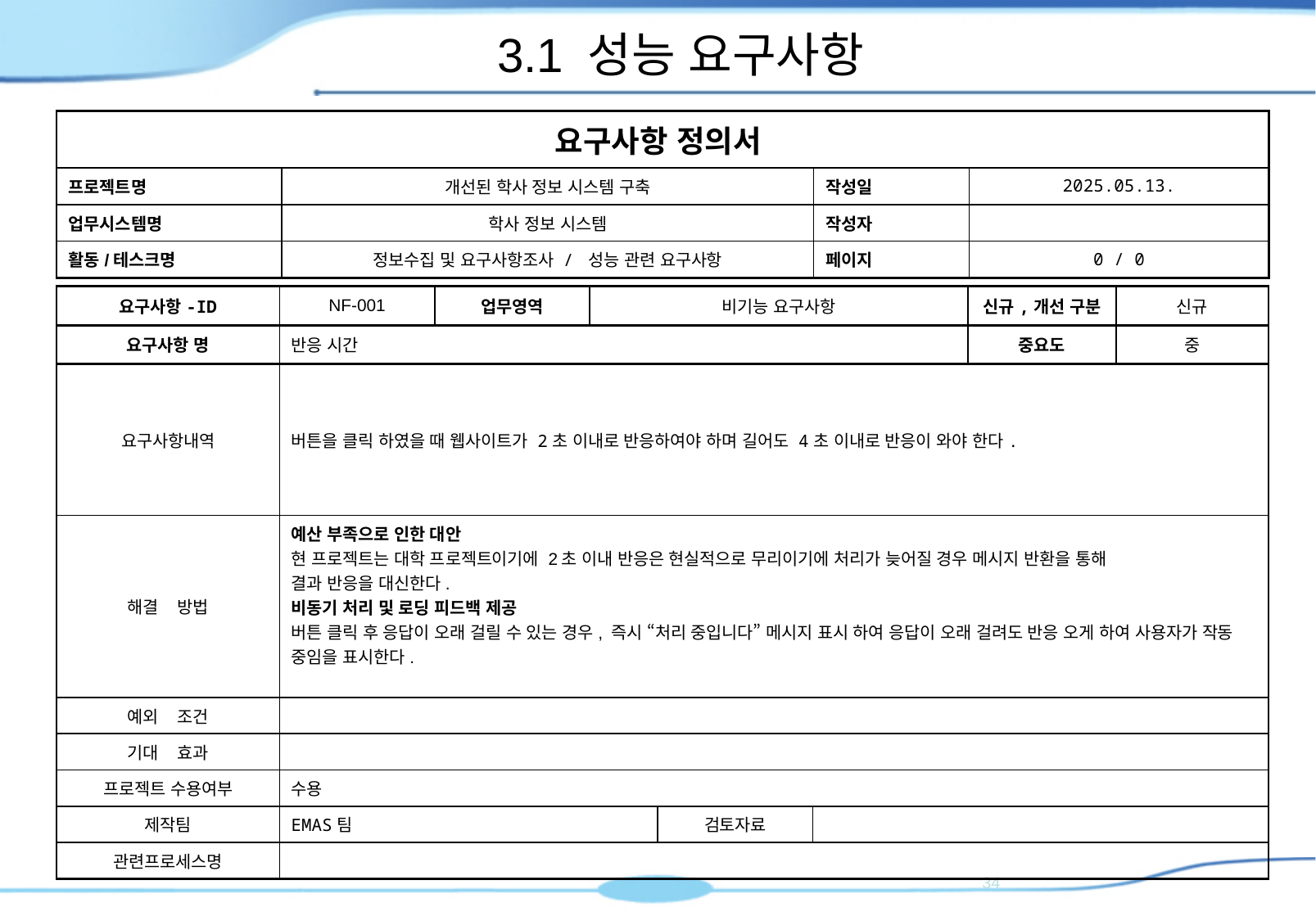

# 3.1 성능 요구사항
| 요구사항 정의서 |  |  |  |
| --- | --- | --- | --- |
| 프로젝트명 | 개선된 학사 정보 시스템 구축 | 작성일 | 2025.05.13. |
| 업무시스템명 | 학사 정보 시스템 | 작성자 |  |
| 활동/테스크명 | 정보수집 및 요구사항조사 / 성능 관련 요구사항 | 페이지 | 0 / 0 |
| 요구사항-ID | NF-001 | 업무영역 | 비기능 요구사항 |  |  | 신규,개선 구분 | 신규 |
| --- | --- | --- | --- | --- | --- | --- | --- |
| 요구사항 명 | 반응 시간 |  |  |  |  | 중요도 | 중 |
| 요구사항내역 | 버튼을 클릭 하였을 때 웹사이트가 2초 이내로 반응하여야 하며 길어도 4초 이내로 반응이 와야 한다. |  |  |  |  |  |  |
| 해결 방법 | 예산 부족으로 인한 대안 현 프로젝트는 대학 프로젝트이기에 2초 이내 반응은 현실적으로 무리이기에 처리가 늦어질 경우 메시지 반환을 통해 결과 반응을 대신한다. 비동기 처리 및 로딩 피드백 제공 버튼 클릭 후 응답이 오래 걸릴 수 있는 경우, 즉시 “처리 중입니다” 메시지 표시 하여 응답이 오래 걸려도 반응 오게 하여 사용자가 작동 중임을 표시한다. |  |  |  |  |  |  |
| 예외 조건 |  |  |  |  |  |  |  |
| 기대 효과 |  |  |  |  |  |  |  |
| 프로젝트 수용여부 | 수용 |  |  |  |  |  |  |
| 제작팀 | EMAS팀 |  |  | 검토자료 |  |  |  |
| 관련프로세스명 |  |  |  |  |  |  |  |
34